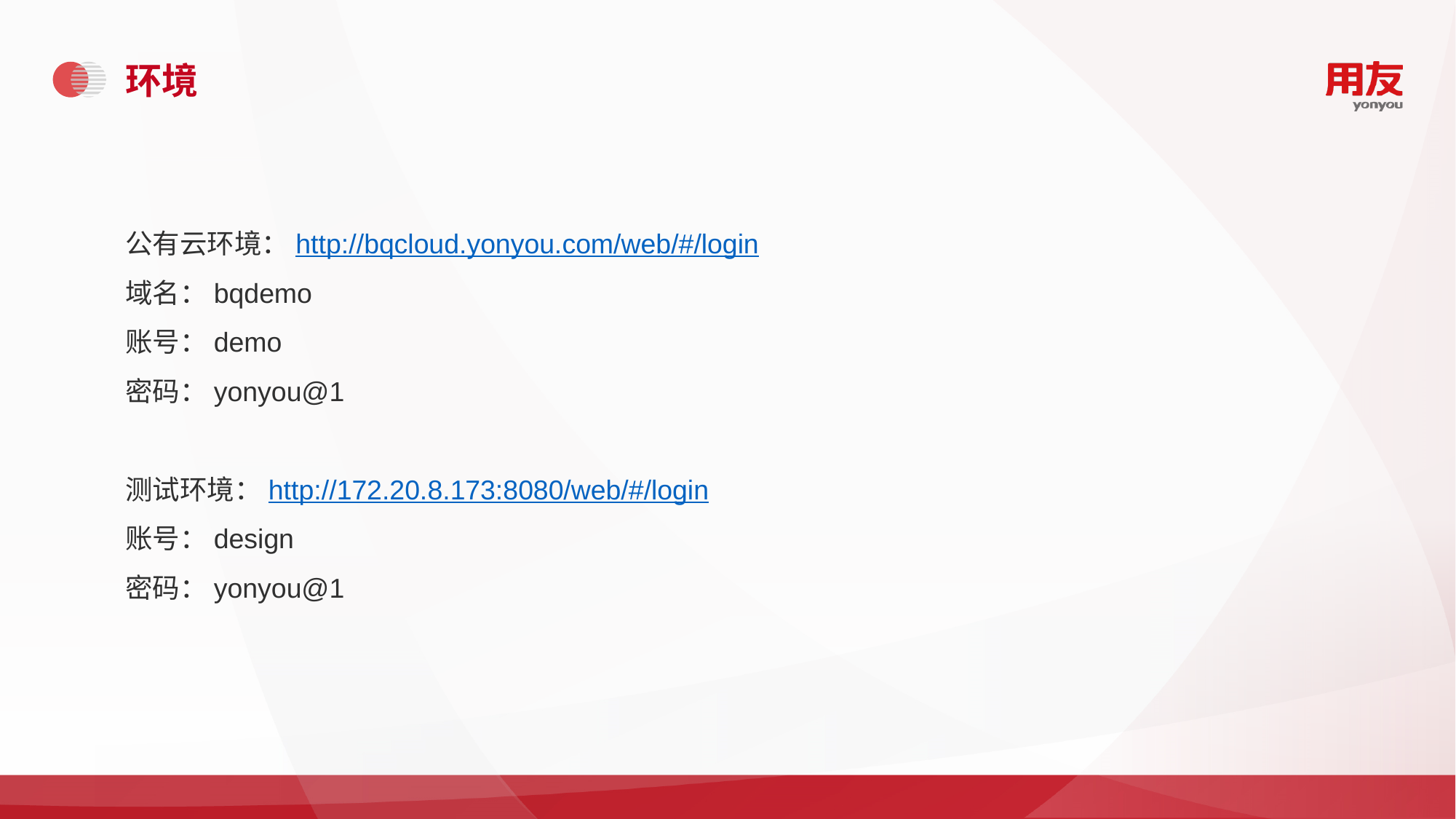

# 环境
公有云环境：http://bqcloud.yonyou.com/web/#/login
域名：bqdemo
账号：demo
密码：yonyou@1

测试环境：http://172.20.8.173:8080/web/#/login
账号：design
密码：yonyou@1